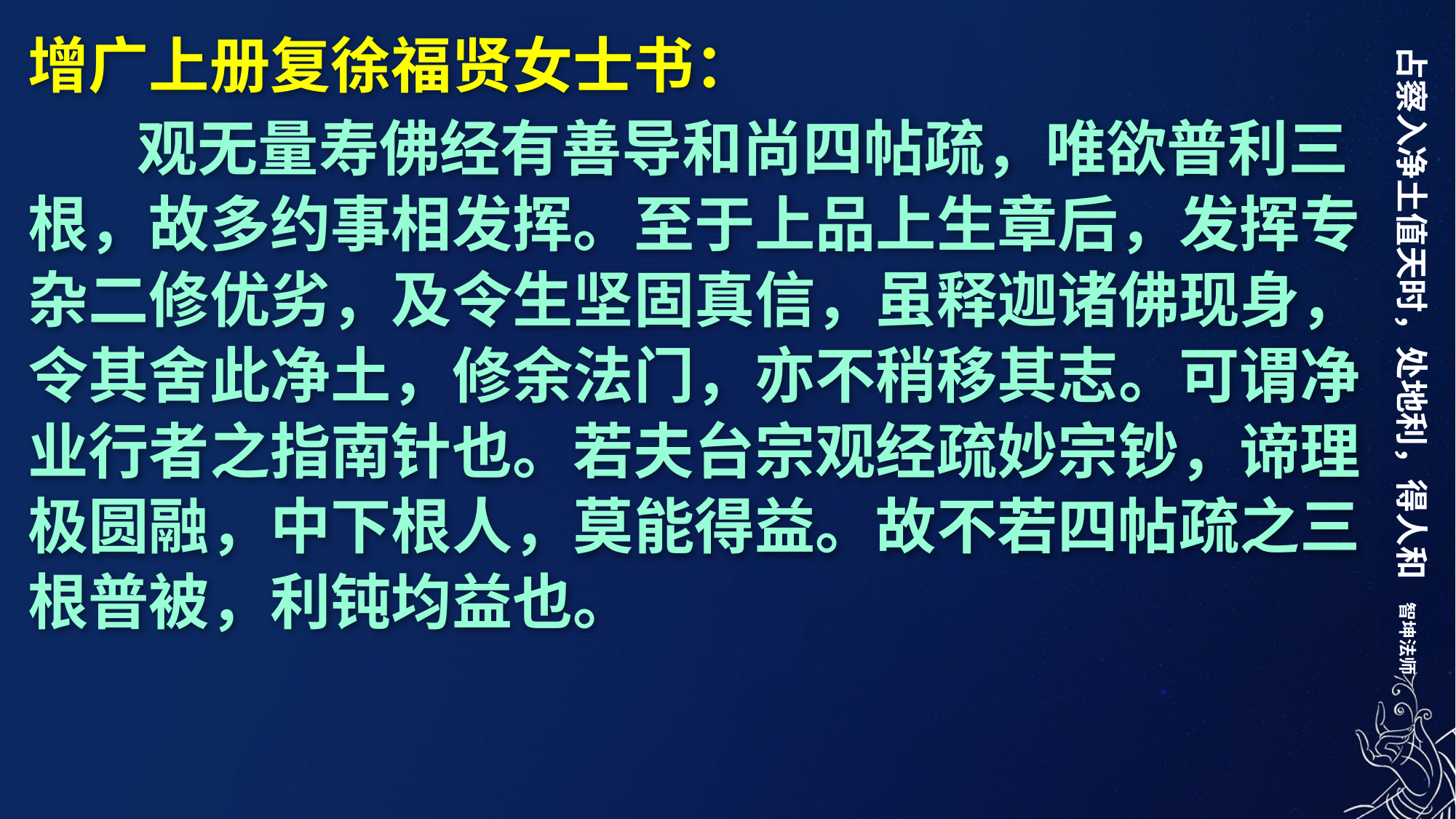

增广上册复徐福贤女士书：
	观无量寿佛经有善导和尚四帖疏，唯欲普利三根，故多约事相发挥。至于上品上生章后，发挥专杂二修优劣，及令生坚固真信，虽释迦诸佛现身，令其舍此净土，修余法门，亦不稍移其志。可谓净业行者之指南针也。若夫台宗观经疏妙宗钞，谛理极圆融，中下根人，莫能得益。故不若四帖疏之三根普被，利钝均益也。